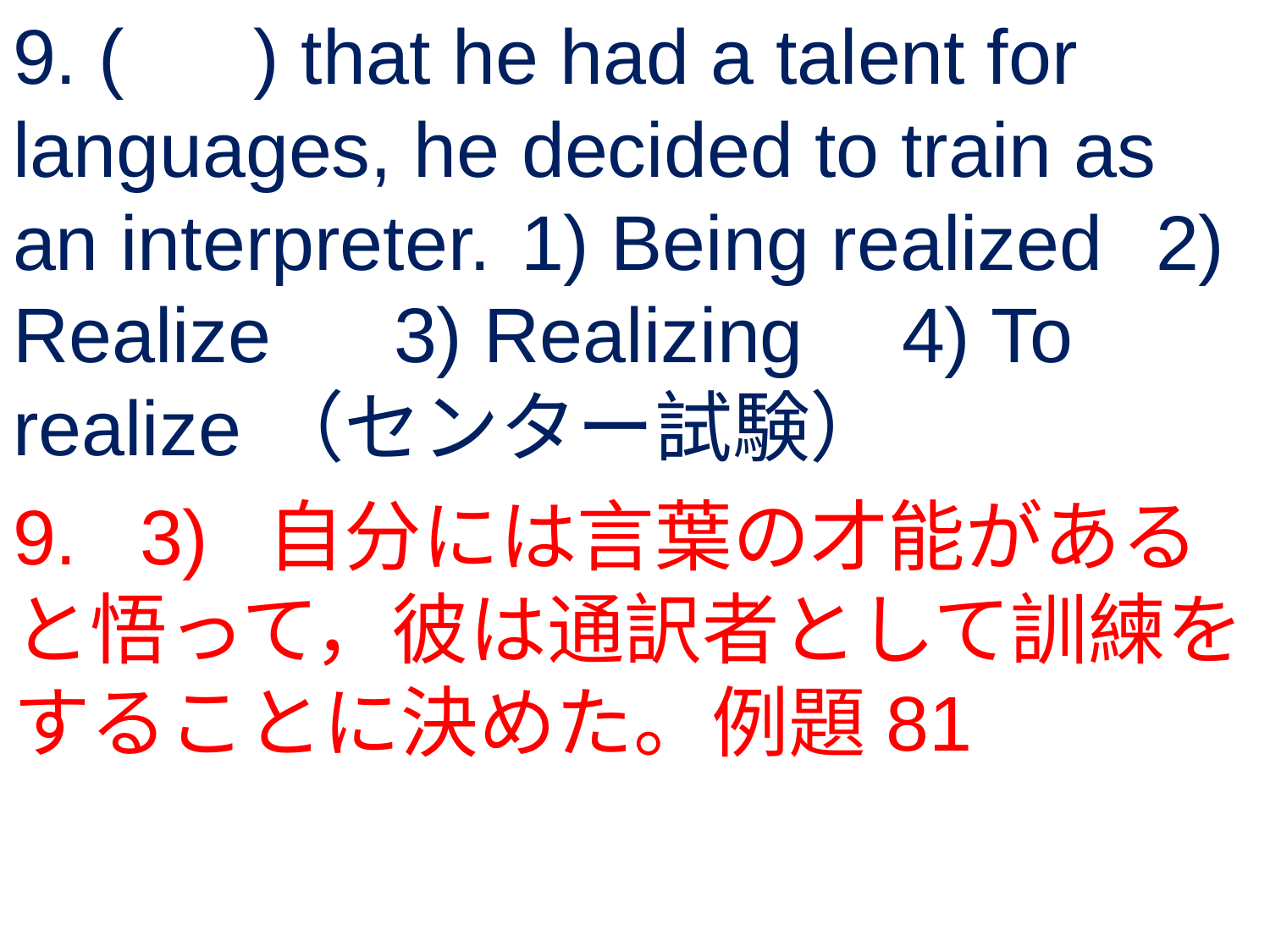

# 9. (      ) that he had a talent for languages, he decided to train as an interpreter.	1) Being realized	2) Realize	3) Realizing	4) To realize	（センター試験）
9.	3) 	自分には言葉の才能があると悟って，彼は通訳者として訓練をすることに決めた。例題81